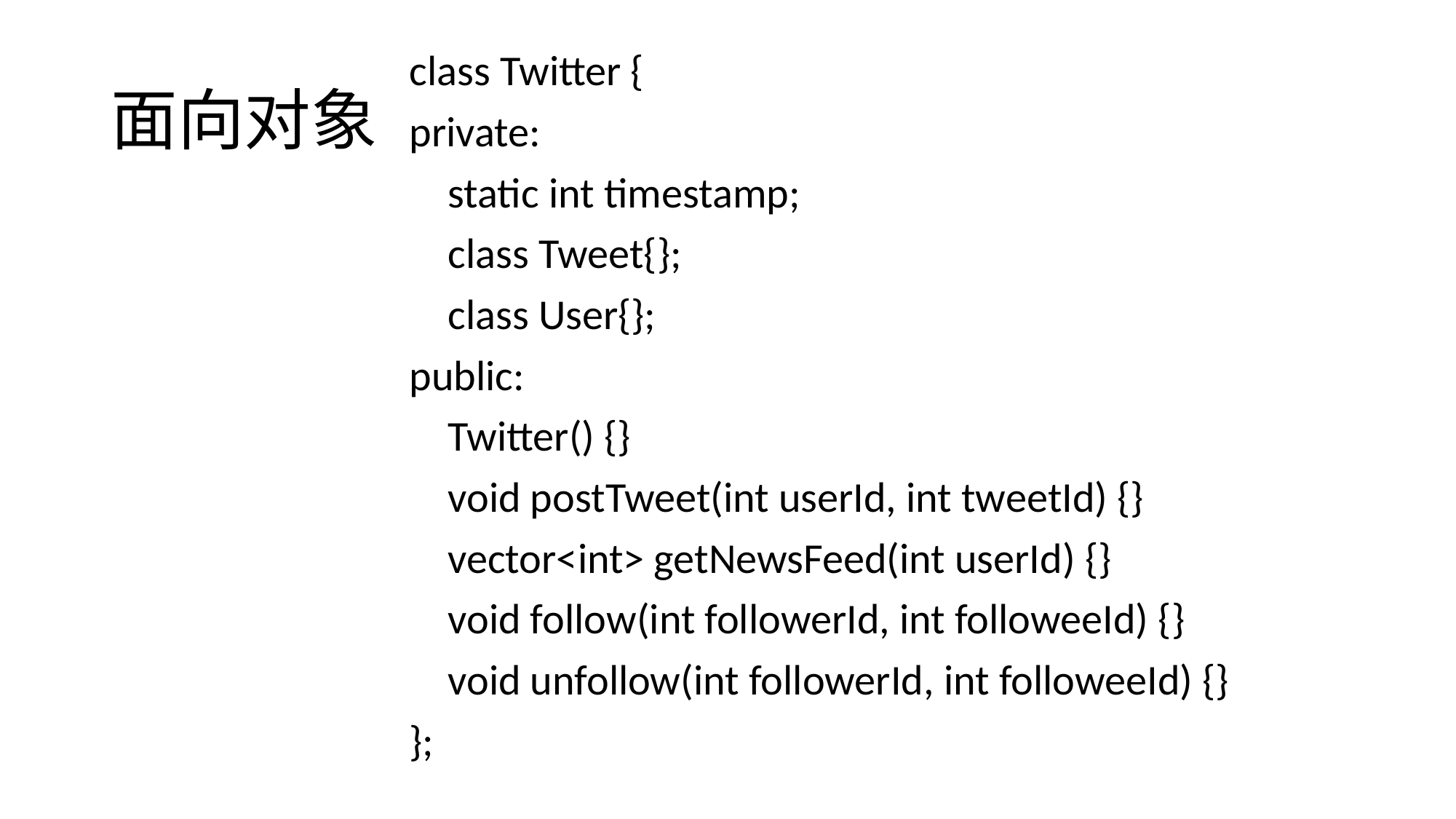

# 面向对象
class Twitter {
private:
    static int timestamp;
    class Tweet{};
    class User{};
public:
    Twitter() {}
    void postTweet(int userId, int tweetId) {}
    vector<int> getNewsFeed(int userId) {}
    void follow(int followerId, int followeeId) {}
    void unfollow(int followerId, int followeeId) {}
};